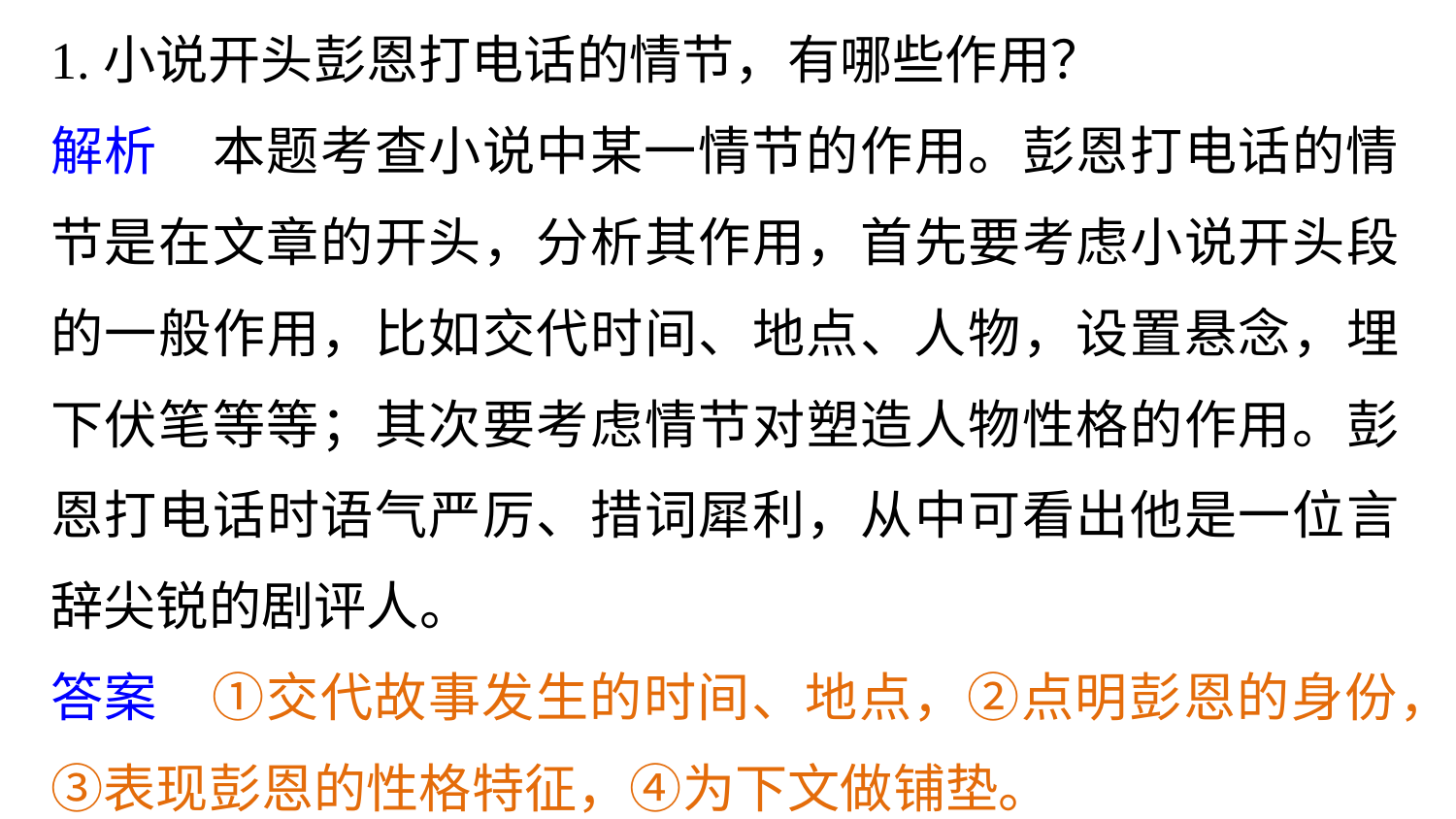

1.小说开头彭恩打电话的情节，有哪些作用？
解析　本题考查小说中某一情节的作用。彭恩打电话的情节是在文章的开头，分析其作用，首先要考虑小说开头段的一般作用，比如交代时间、地点、人物，设置悬念，埋下伏笔等等；其次要考虑情节对塑造人物性格的作用。彭恩打电话时语气严厉、措词犀利，从中可看出他是一位言辞尖锐的剧评人。
答案　①交代故事发生的时间、地点，②点明彭恩的身份，③表现彭恩的性格特征，④为下文做铺垫。